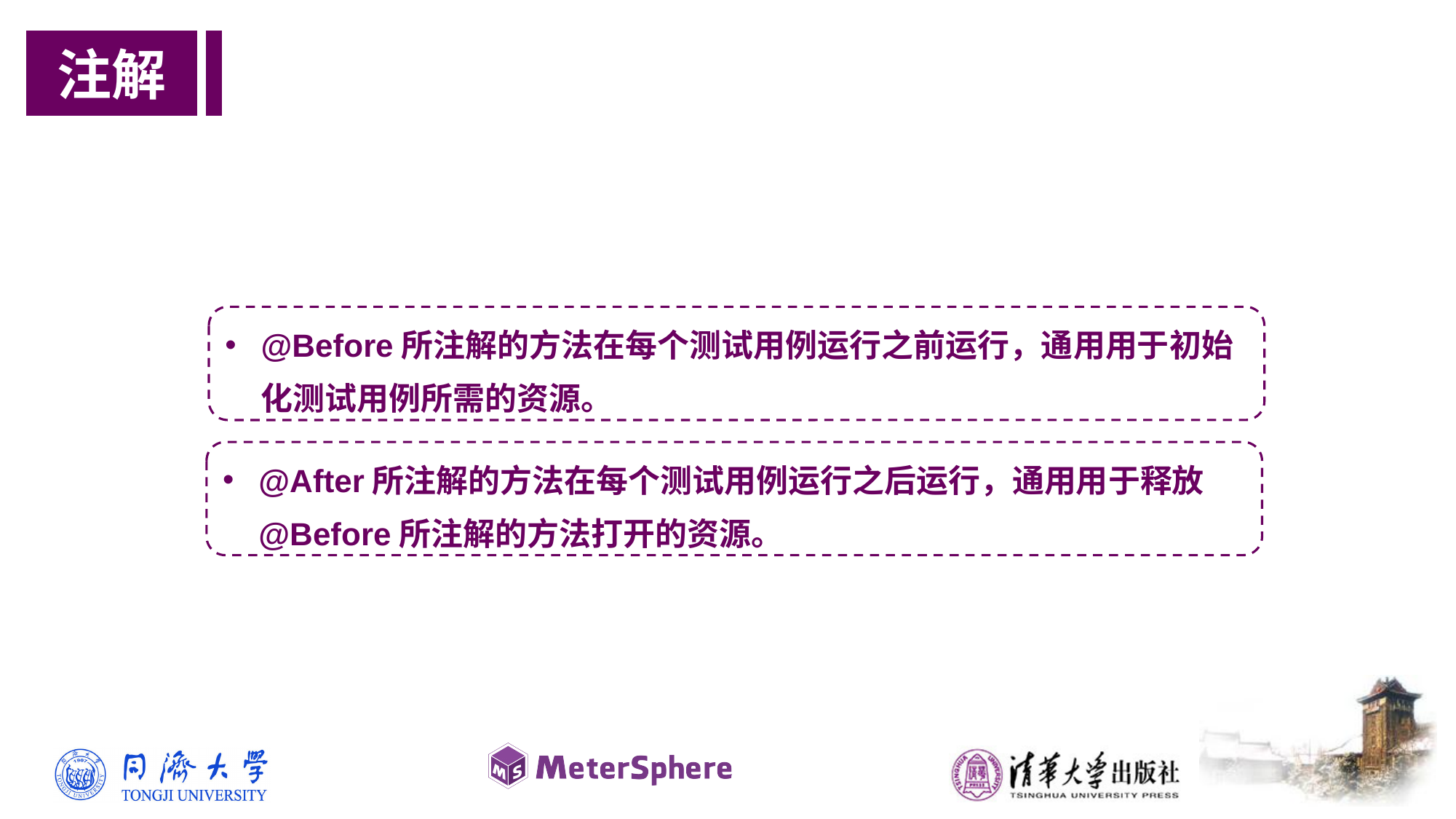

注解
@Before所注解的方法在每个测试用例运行之前运行，通用用于初始化测试用例所需的资源。
@After所注解的方法在每个测试用例运行之后运行，通用用于释放@Before所注解的方法打开的资源。